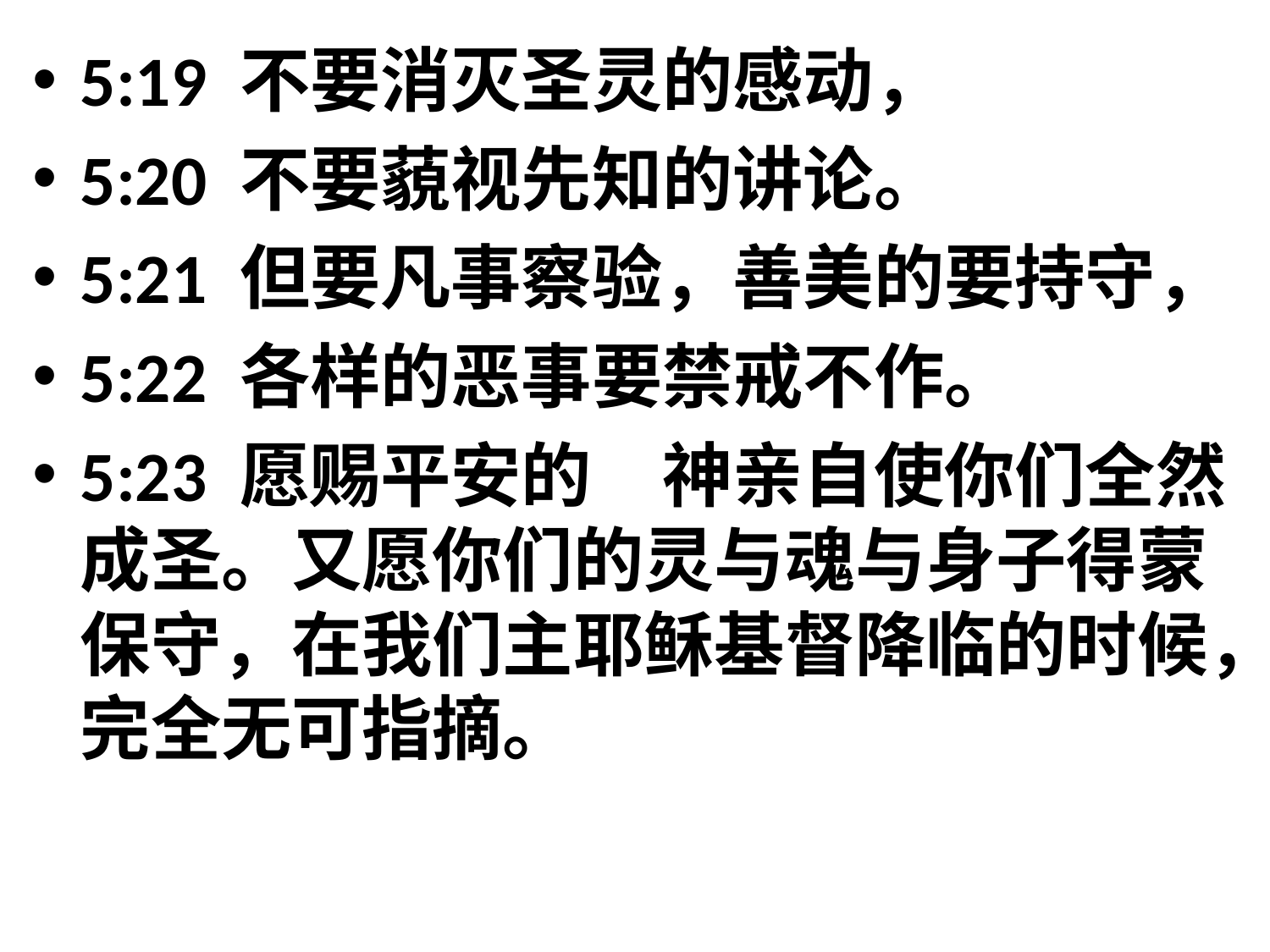

5:19 不要消灭圣灵的感动，
5:20 不要藐视先知的讲论。
5:21 但要凡事察验，善美的要持守，
5:22 各样的恶事要禁戒不作。
5:23 愿赐平安的　神亲自使你们全然成圣。又愿你们的灵与魂与身子得蒙保守，在我们主耶稣基督降临的时候，完全无可指摘。